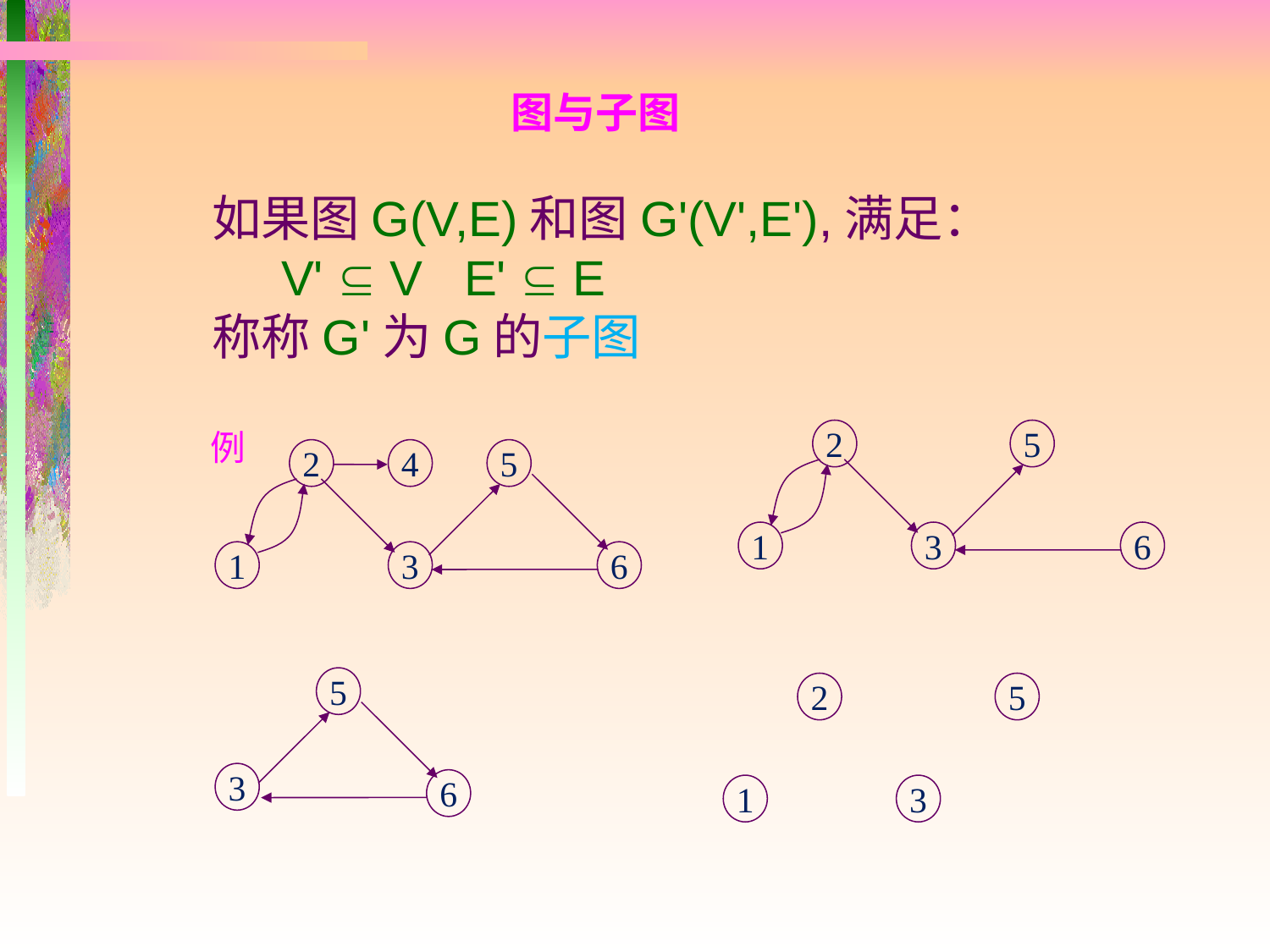

图与子图
如果图G(V,E)和图G'(V',E'),满足：
     V' ⊆ V   E' ⊆ E
称称G'为G的子图
例
2
4
5

1
3
6

2
5

1
3
6

5

3
6

2
5
1
3